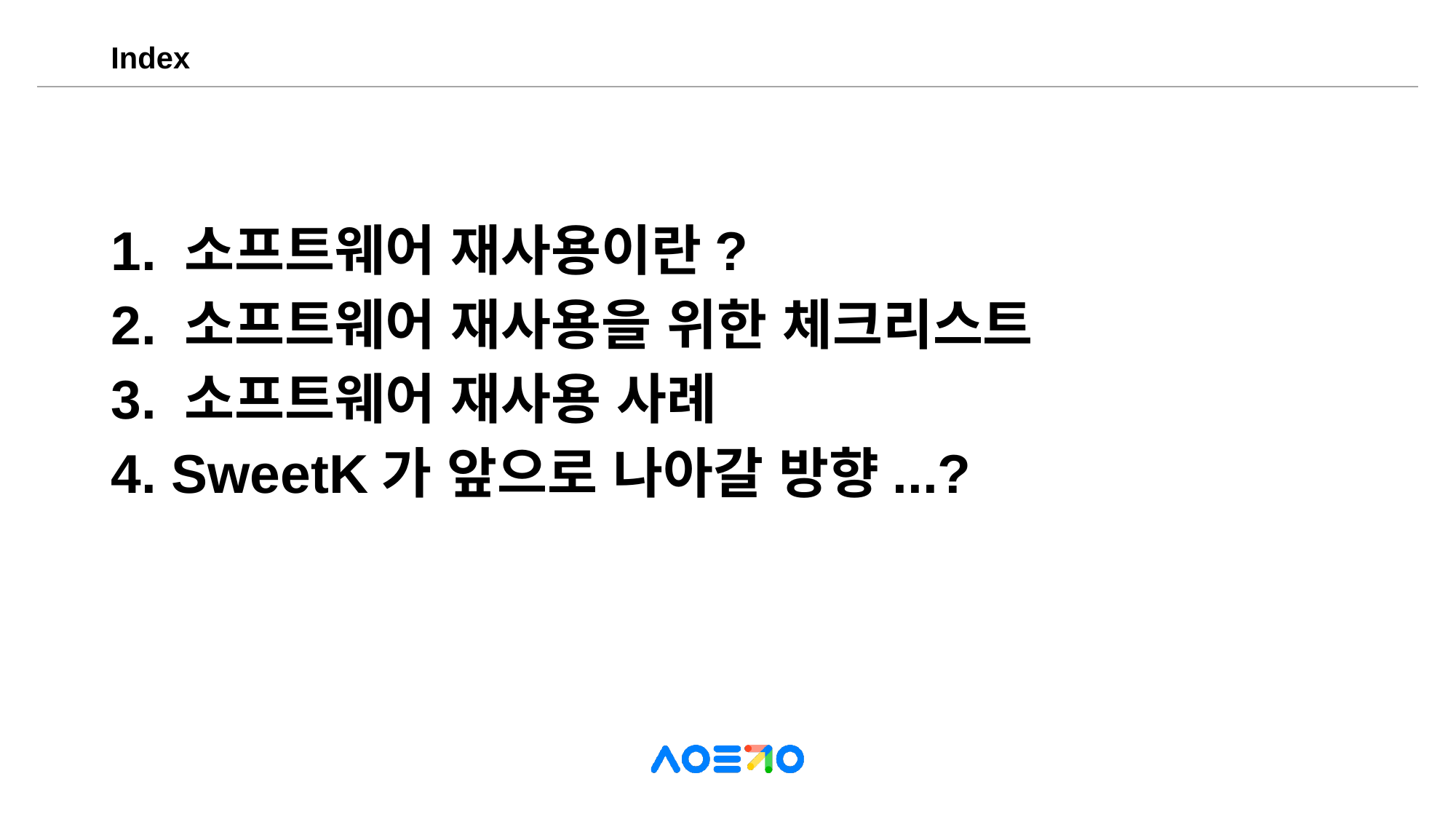

# Index
1. 소프트웨어 재사용이란?
2. 소프트웨어 재사용을 위한 체크리스트
3. 소프트웨어 재사용 사례
4. SweetK가 앞으로 나아갈 방향...?